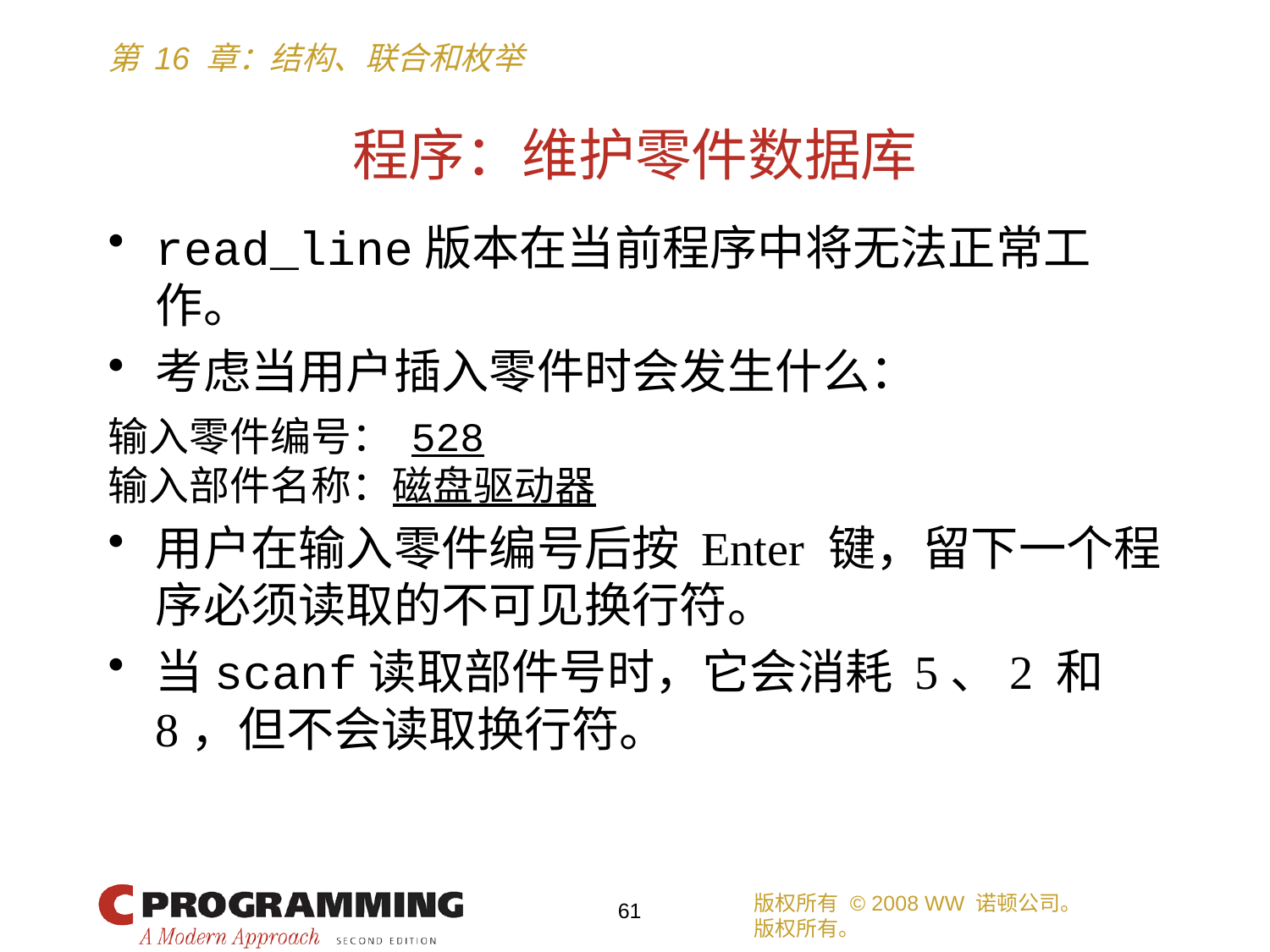

# 程序：维护零件数据库
read_line版本在当前程序中将无法正常工作。
考虑当用户插入零件时会发生什么：
输入零件编号： 528
输入部件名称：磁盘驱动器
用户在输入零件编号后按 Enter 键，留下一个程序必须读取的不可见换行符。
当scanf读取部件号时，它会消耗 5、2 和 8，但不会读取换行符。
版权所有 © 2008 WW 诺顿公司。
版权所有。
61